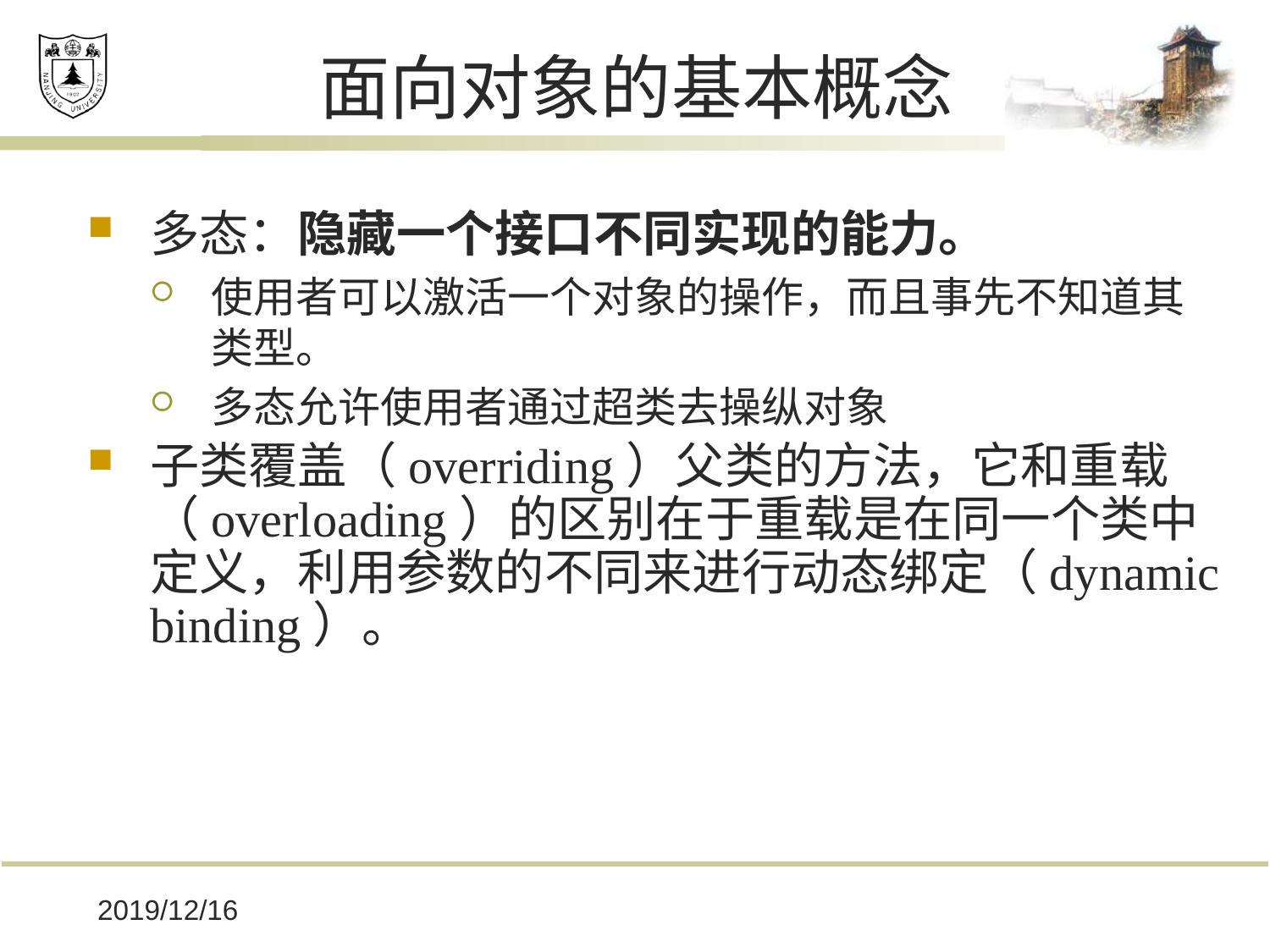

# 面向对象的基本概念
多态：隐藏一个接口不同实现的能力。
使用者可以激活一个对象的操作，而且事先不知道其类型。
多态允许使用者通过超类去操纵对象
子类覆盖（overriding）父类的方法，它和重载（overloading）的区别在于重载是在同一个类中定义，利用参数的不同来进行动态绑定（dynamic binding）。

2019/12/16